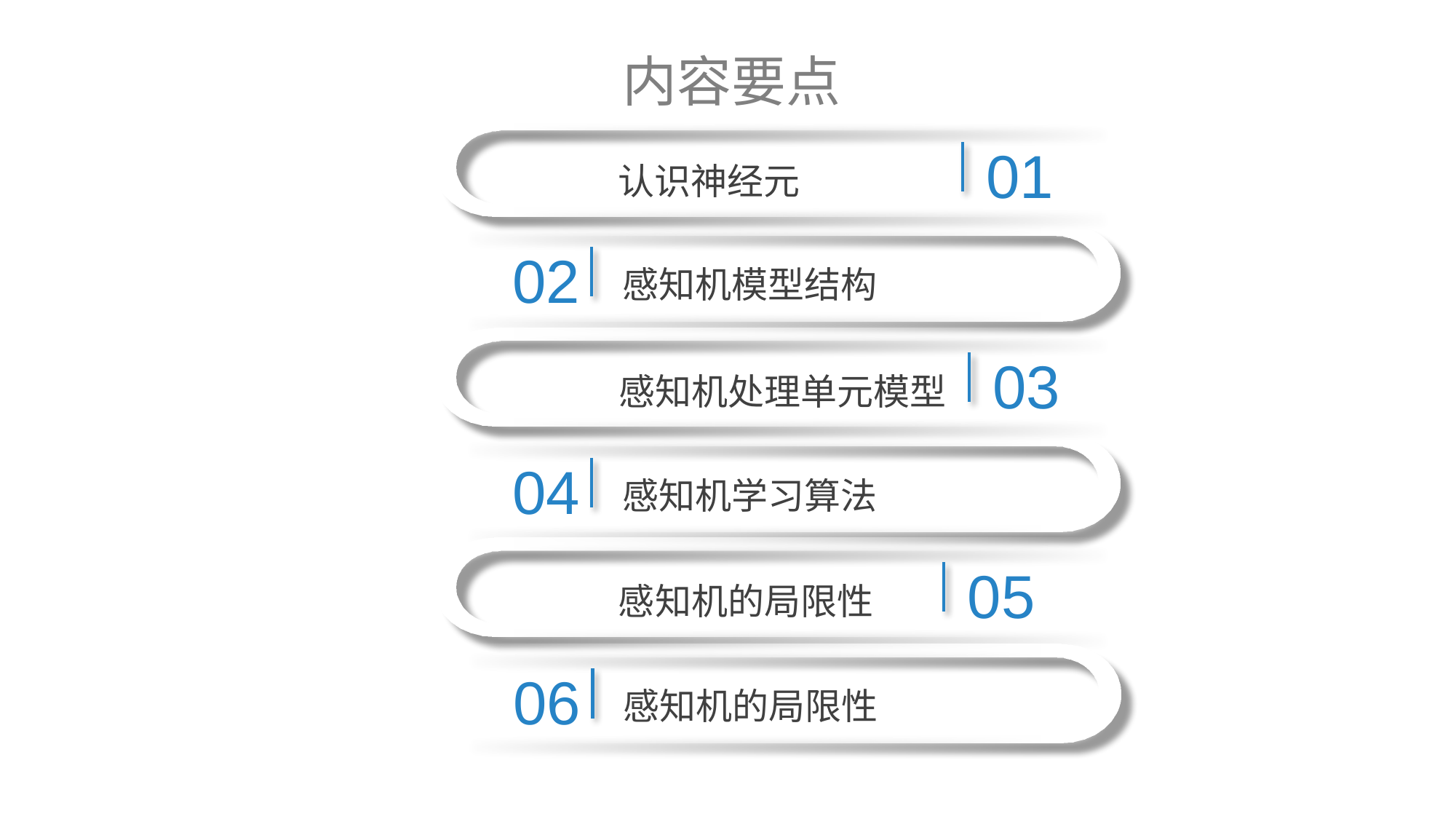

# 内容要点

01
认识神经元

02
感知机模型结构

03
感知机处理单元模型

04
感知机学习算法

05
感知机的局限性

06
感知机的局限性